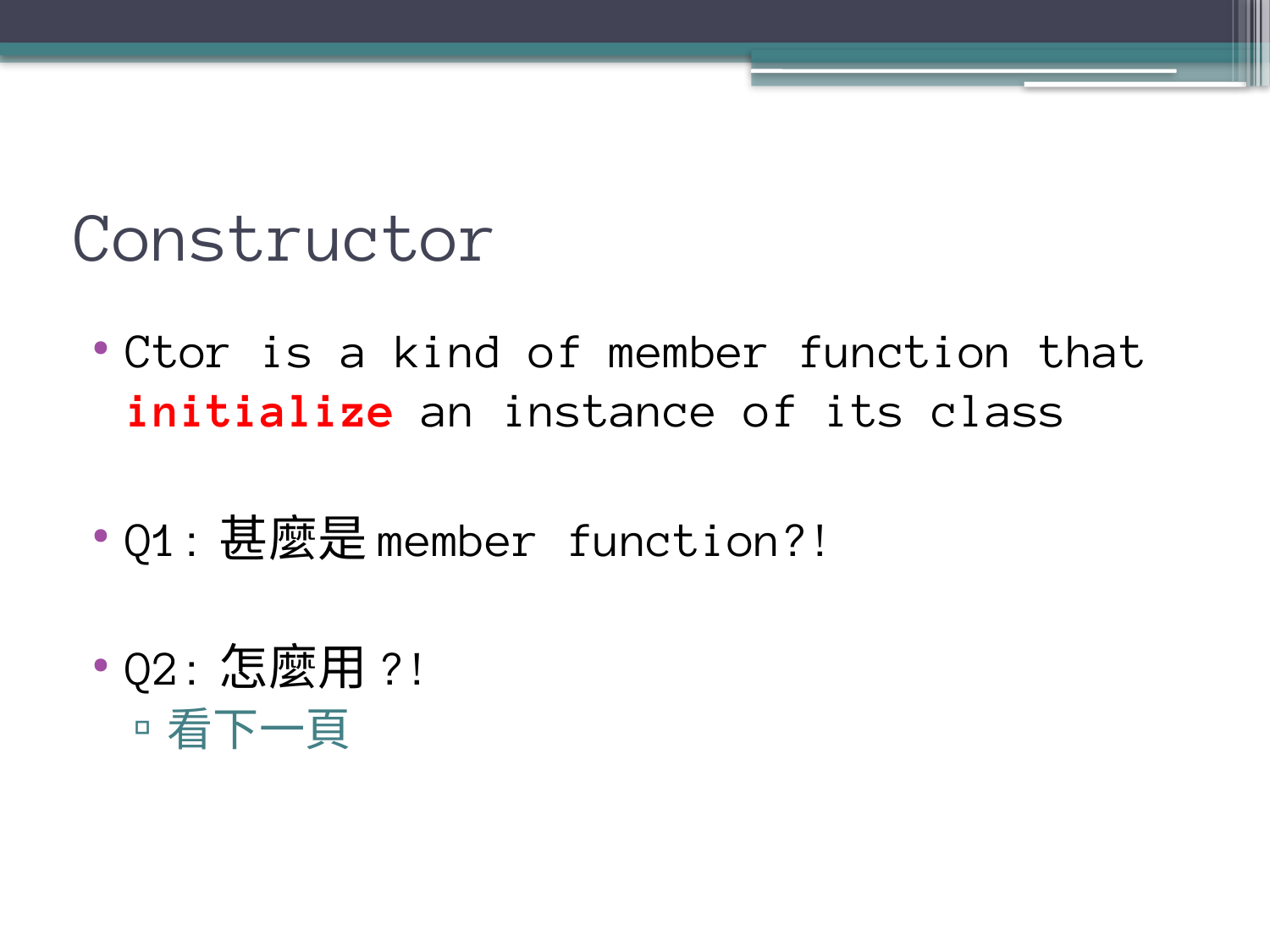

# Constructor
Ctor is a kind of member function that initialize an instance of its class

Q1:甚麼是member function?!

Q2:怎麼用?!
看下一頁